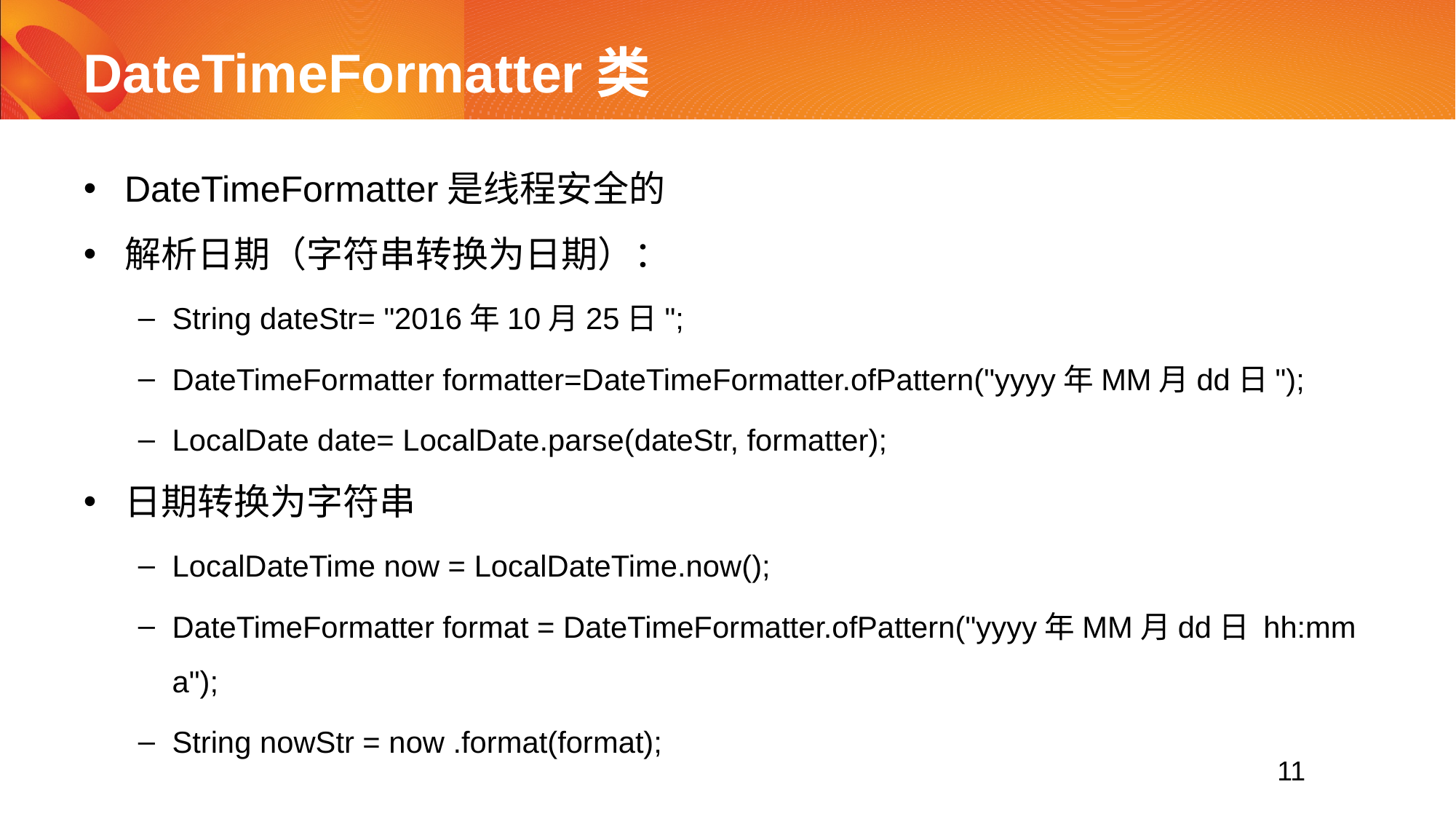

# DateTimeFormatter类
DateTimeFormatter是线程安全的
解析日期（字符串转换为日期）：
String dateStr= "2016年10月25日";
DateTimeFormatter formatter=DateTimeFormatter.ofPattern("yyyy年MM月dd日");
LocalDate date= LocalDate.parse(dateStr, formatter);
日期转换为字符串
LocalDateTime now = LocalDateTime.now();
DateTimeFormatter format = DateTimeFormatter.ofPattern("yyyy年MM月dd日 hh:mm a");
String nowStr = now .format(format);